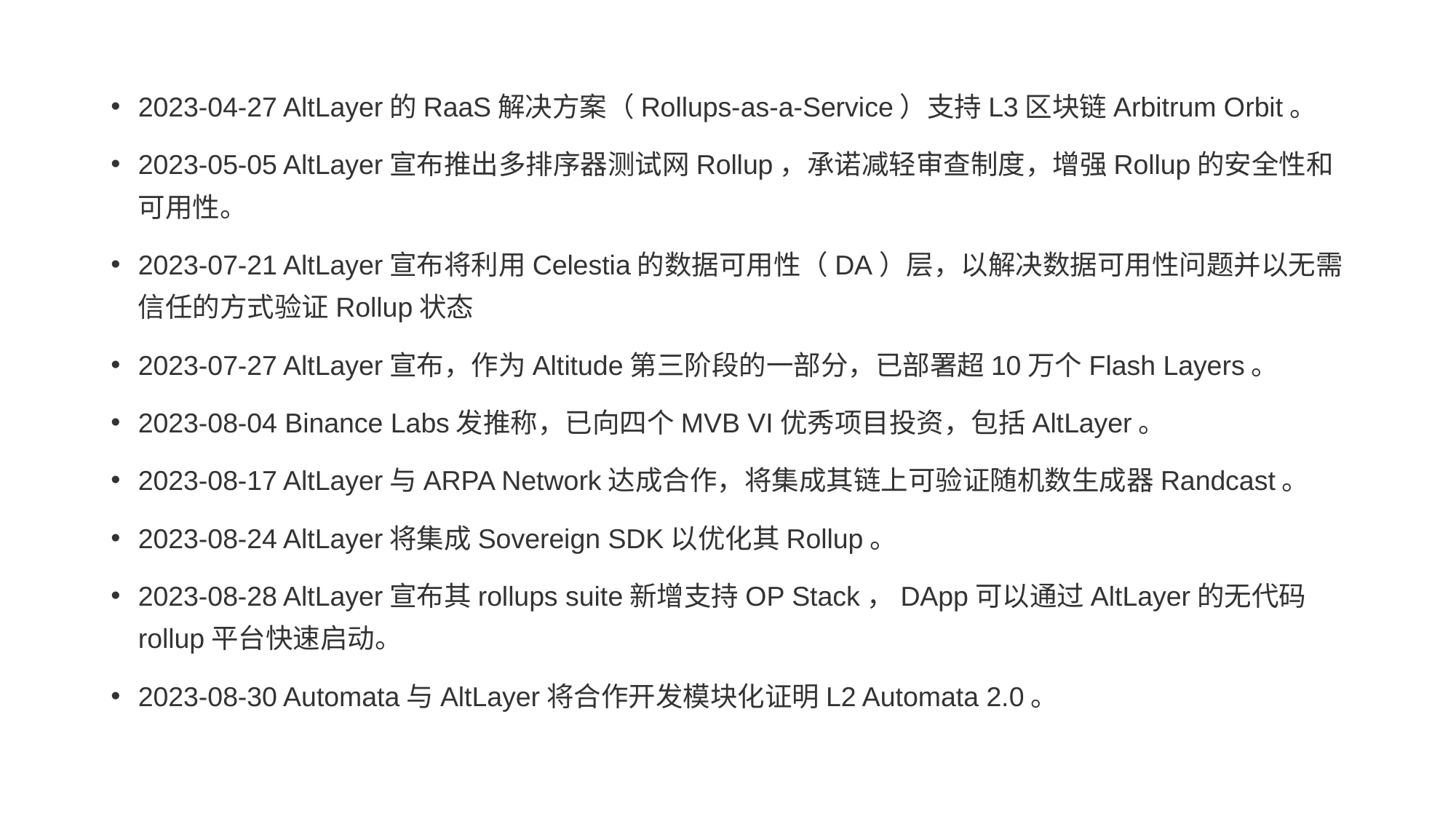

2023-04-27 AltLayer的RaaS解决方案（Rollups-as-a-Service）支持L3区块链Arbitrum Orbit。
2023-05-05 AltLayer宣布推出多排序器测试网Rollup，承诺减轻审查制度，增强Rollup的安全性和可用性。
2023-07-21 AltLayer宣布将利用Celestia的数据可用性（DA）层，以解决数据可用性问题并以无需信任的方式验证Rollup状态
2023-07-27 AltLayer宣布，作为Altitude第三阶段的一部分，已部署超10万个Flash Layers。
2023-08-04 Binance Labs发推称，已向四个MVB VI优秀项目投资，包括AltLayer。
2023-08-17 AltLayer与ARPA Network达成合作，将集成其链上可验证随机数生成器Randcast。
2023-08-24 AltLayer将集成Sovereign SDK以优化其Rollup。
2023-08-28 AltLayer宣布其rollups suite新增支持OP Stack，DApp可以通过AltLayer的无代码rollup平台快速启动。
2023-08-30 Automata与AltLayer将合作开发模块化证明L2 Automata 2.0。